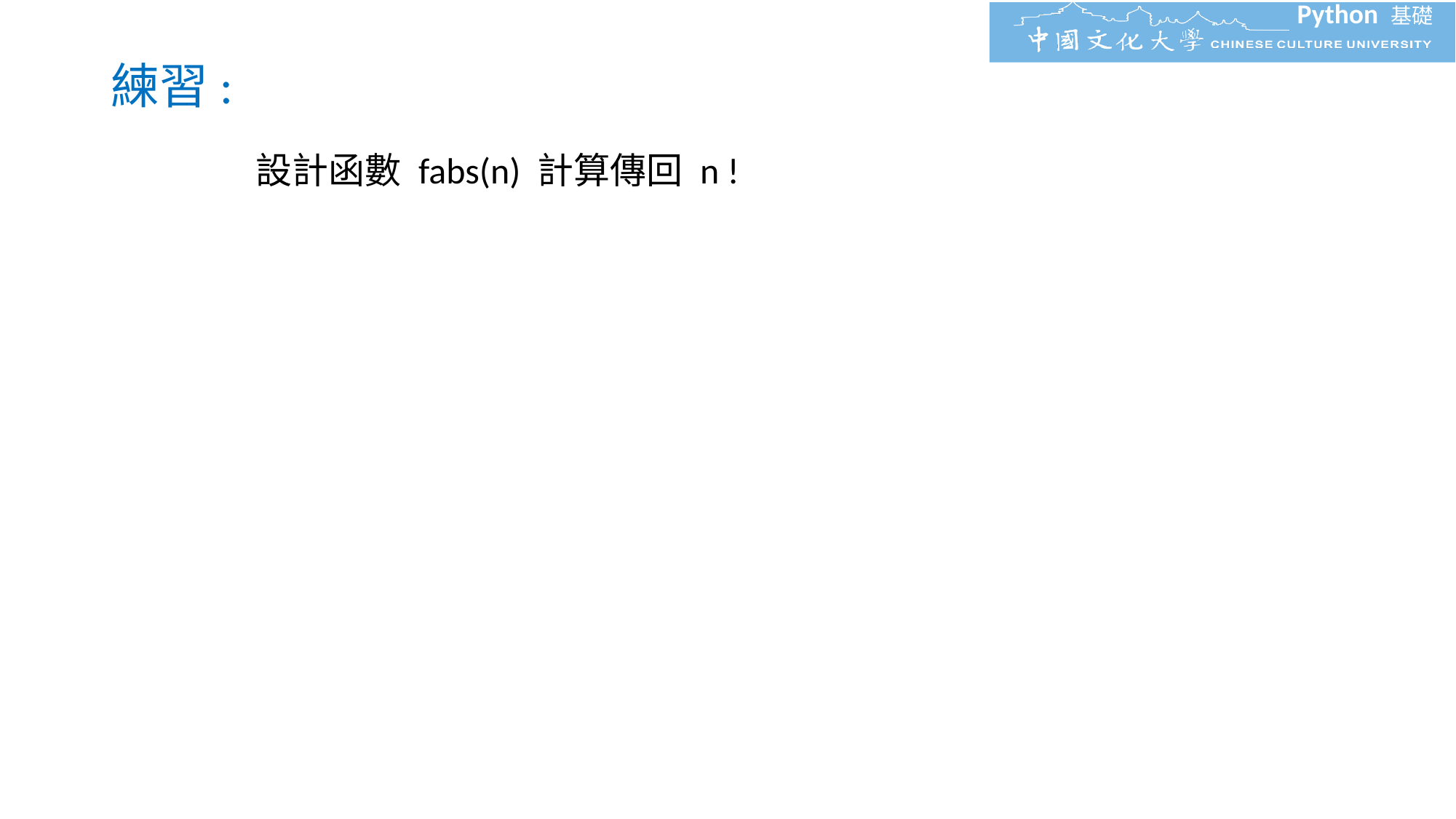

# 練習:
設計函數 fabs(n) 計算傳回 n !